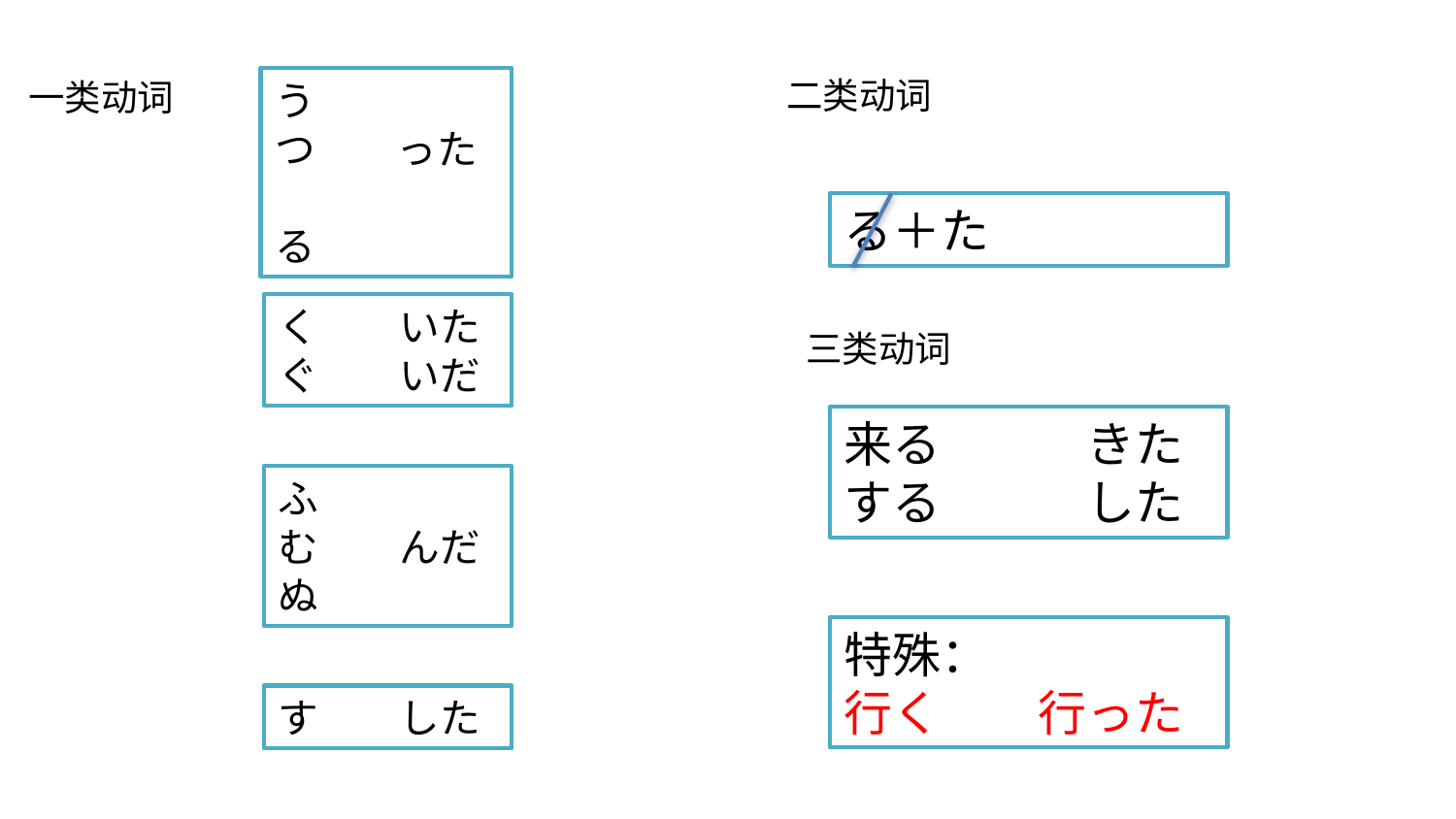

二类动词
一类动词
う
つ　　った
る
る＋た
く　　いた
ぐ　　いだ
三类动词
来る　　　きた
する　　　した
ふ
む　　んだ
ぬ
特殊：
行く　　行った
す　　した